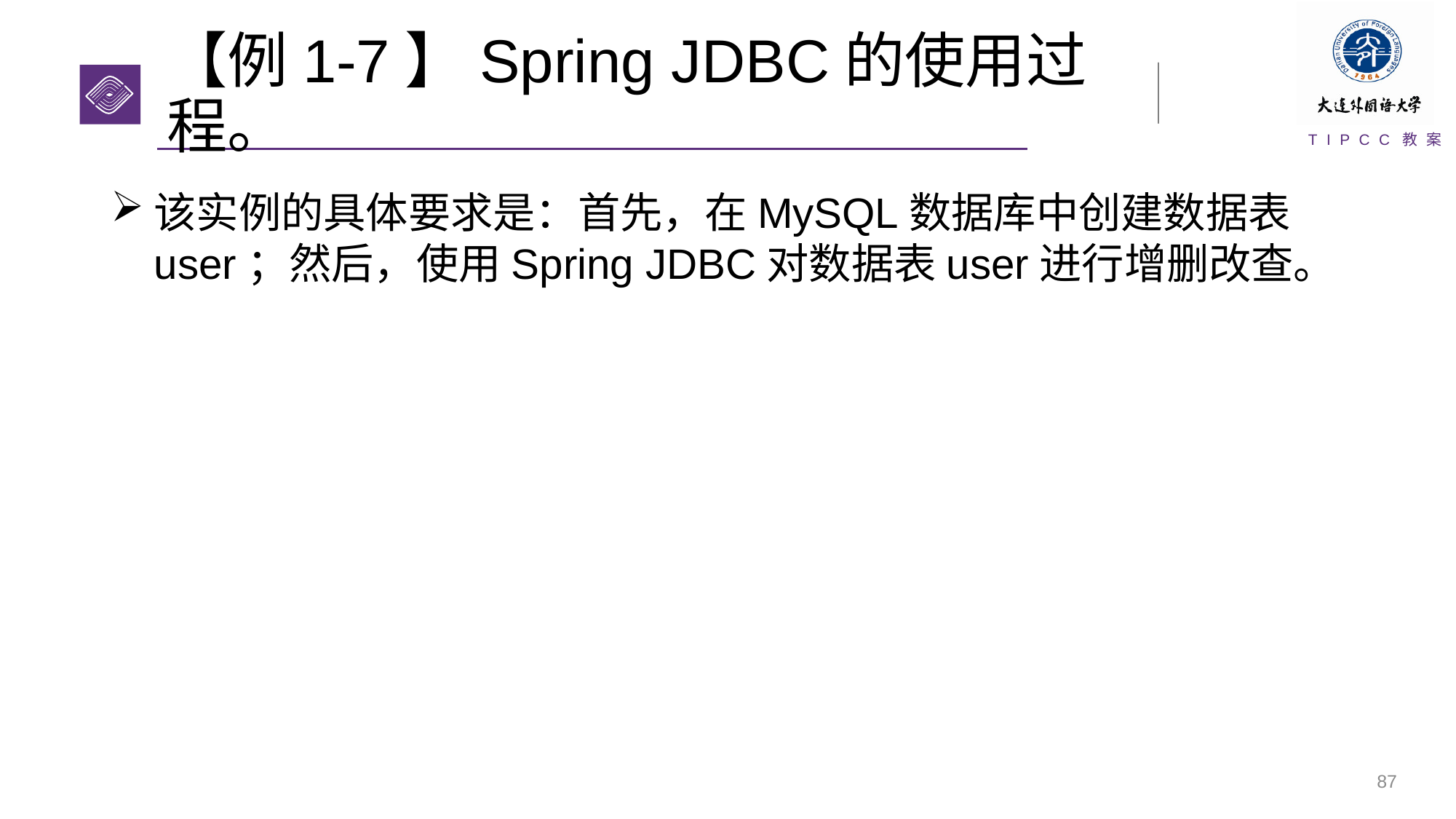

# 【例1-7】Spring JDBC的使用过程。
该实例的具体要求是：首先，在MySQL数据库中创建数据表user；然后，使用Spring JDBC对数据表user进行增删改查。
87